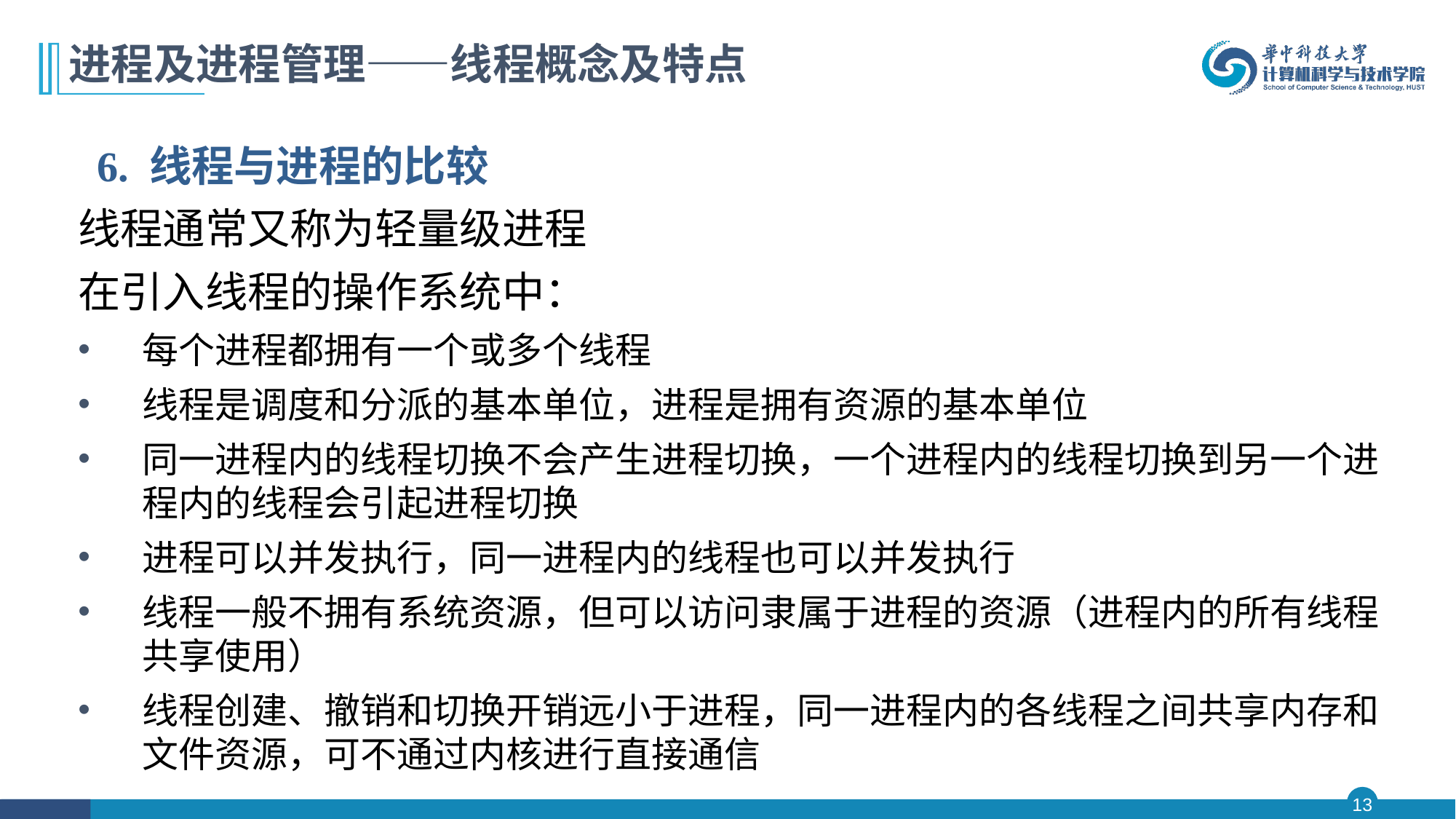

# 进程及进程管理——线程概念及特点
6. 线程与进程的比较
线程通常又称为轻量级进程
在引入线程的操作系统中：
每个进程都拥有一个或多个线程
线程是调度和分派的基本单位，进程是拥有资源的基本单位
同一进程内的线程切换不会产生进程切换，一个进程内的线程切换到另一个进程内的线程会引起进程切换
进程可以并发执行，同一进程内的线程也可以并发执行
线程一般不拥有系统资源，但可以访问隶属于进程的资源（进程内的所有线程共享使用）
线程创建、撤销和切换开销远小于进程，同一进程内的各线程之间共享内存和文件资源，可不通过内核进行直接通信